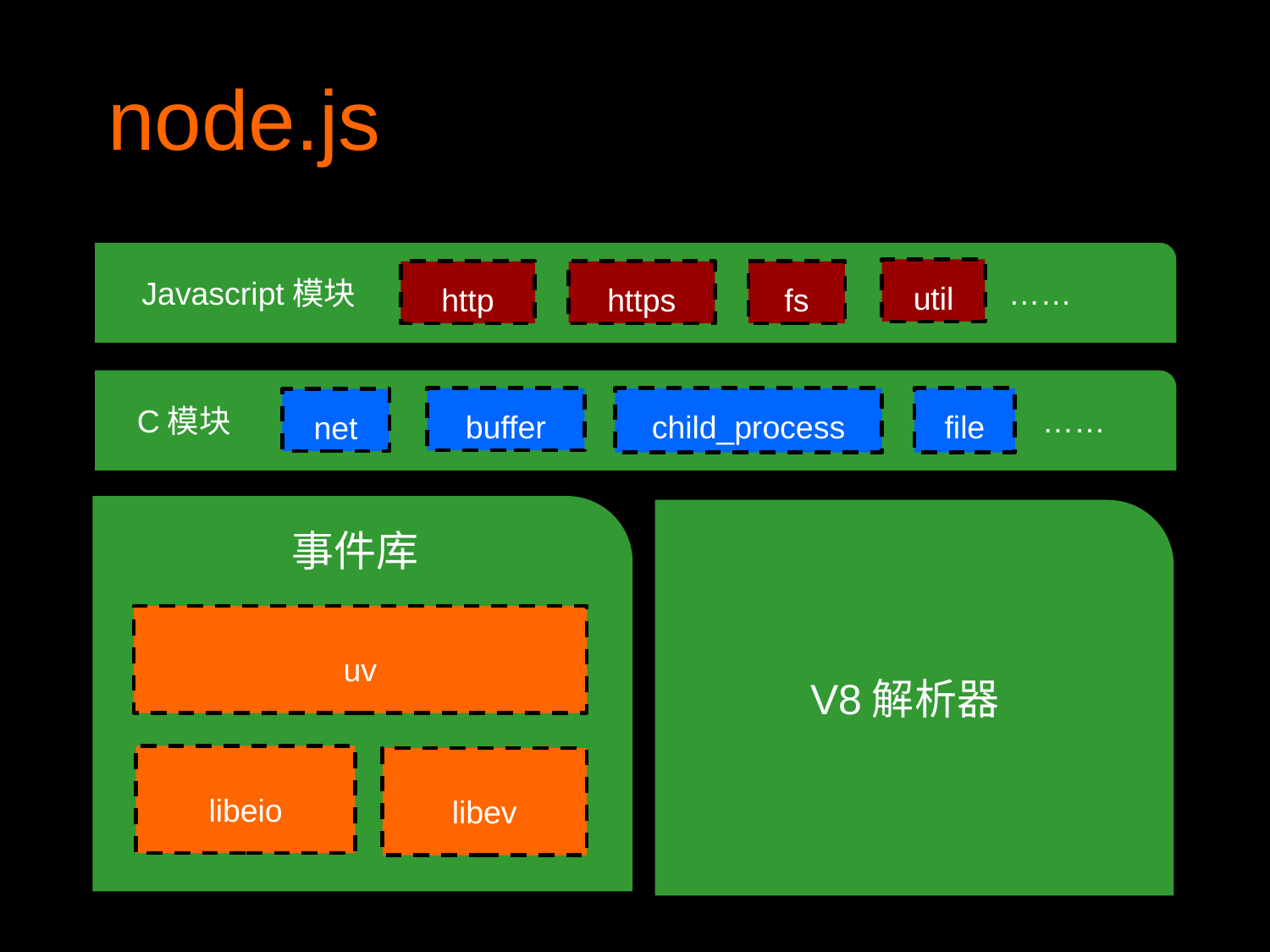

# node.js

util
http
https
fs
Javascript模块
……

buffer
child_process
file
net
C模块
……

V8解析器
事件库
uv
libeio
libev